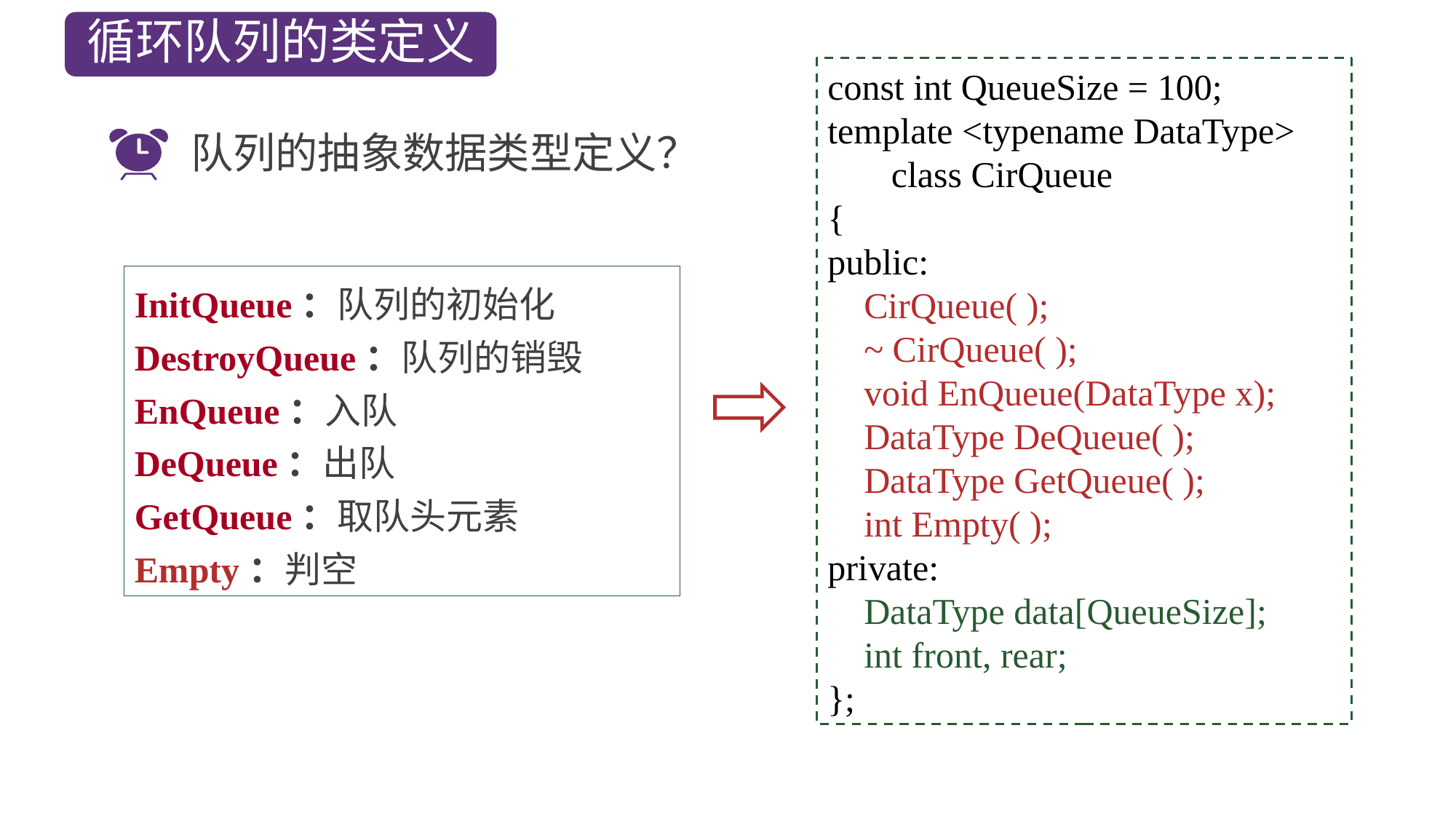

循环队列的类定义

const int QueueSize = 100; template <typename DataType>             class CirQueue
{
public:
    CirQueue( );
    ~ CirQueue( );
    void EnQueue(DataType x);
    DataType DeQueue( );
    DataType GetQueue( );
    int Empty( );
private:
    DataType data[QueueSize];
    int front, rear;
};
队列的抽象数据类型定义？

InitQueue：队列的初始化
DestroyQueue：队列的销毁
EnQueue：入队
DeQueue：出队
GetQueue：取队头元素
Empty：判空